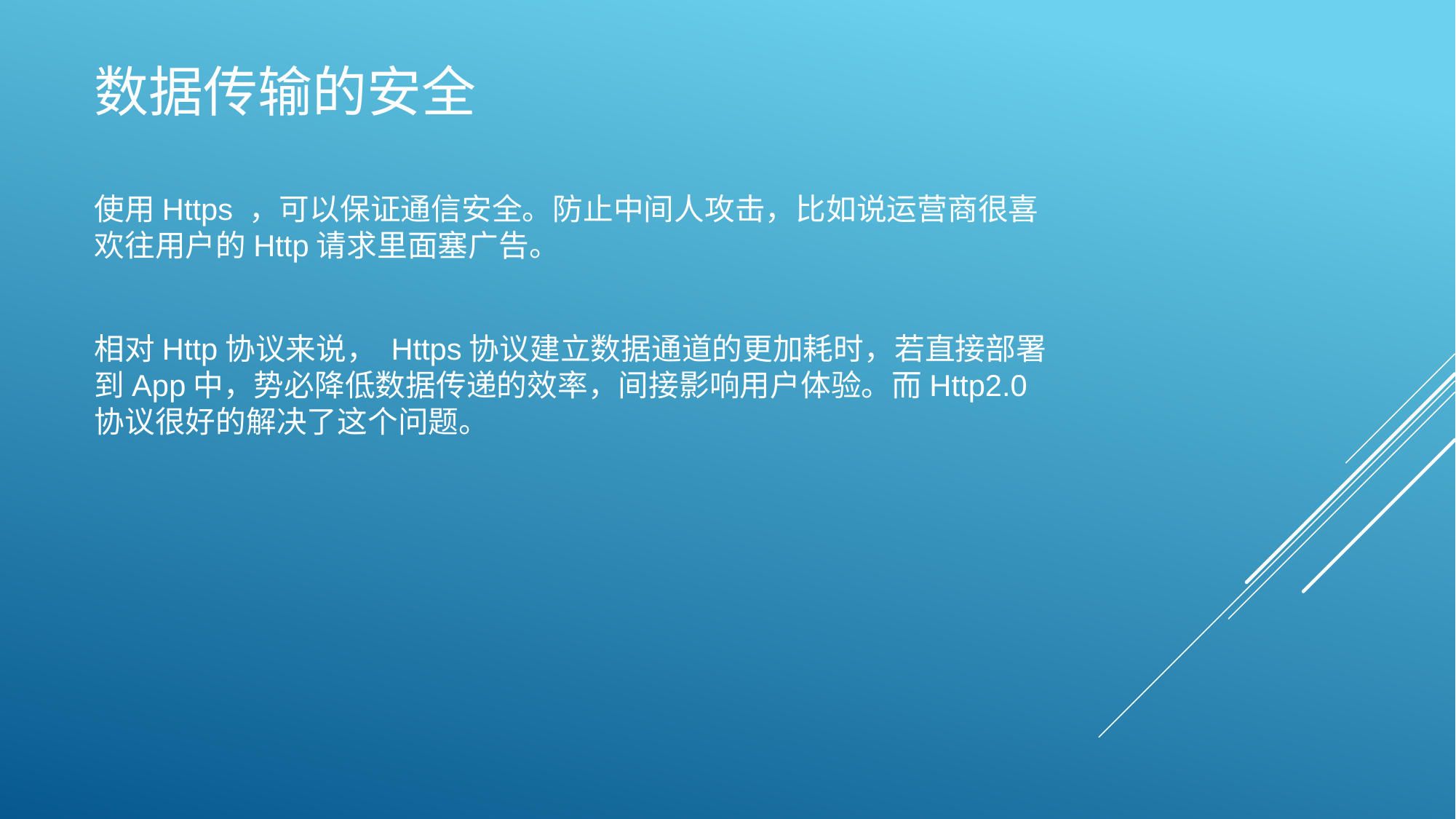

# 数据传输的安全
使用Https ，可以保证通信安全。防止中间人攻击，比如说运营商很喜欢往用户的Http请求里面塞广告。

相对Http协议来说， Https协议建立数据通道的更加耗时，若直接部署到App中，势必降低数据传递的效率，间接影响用户体验。而Http2.0协议很好的解决了这个问题。